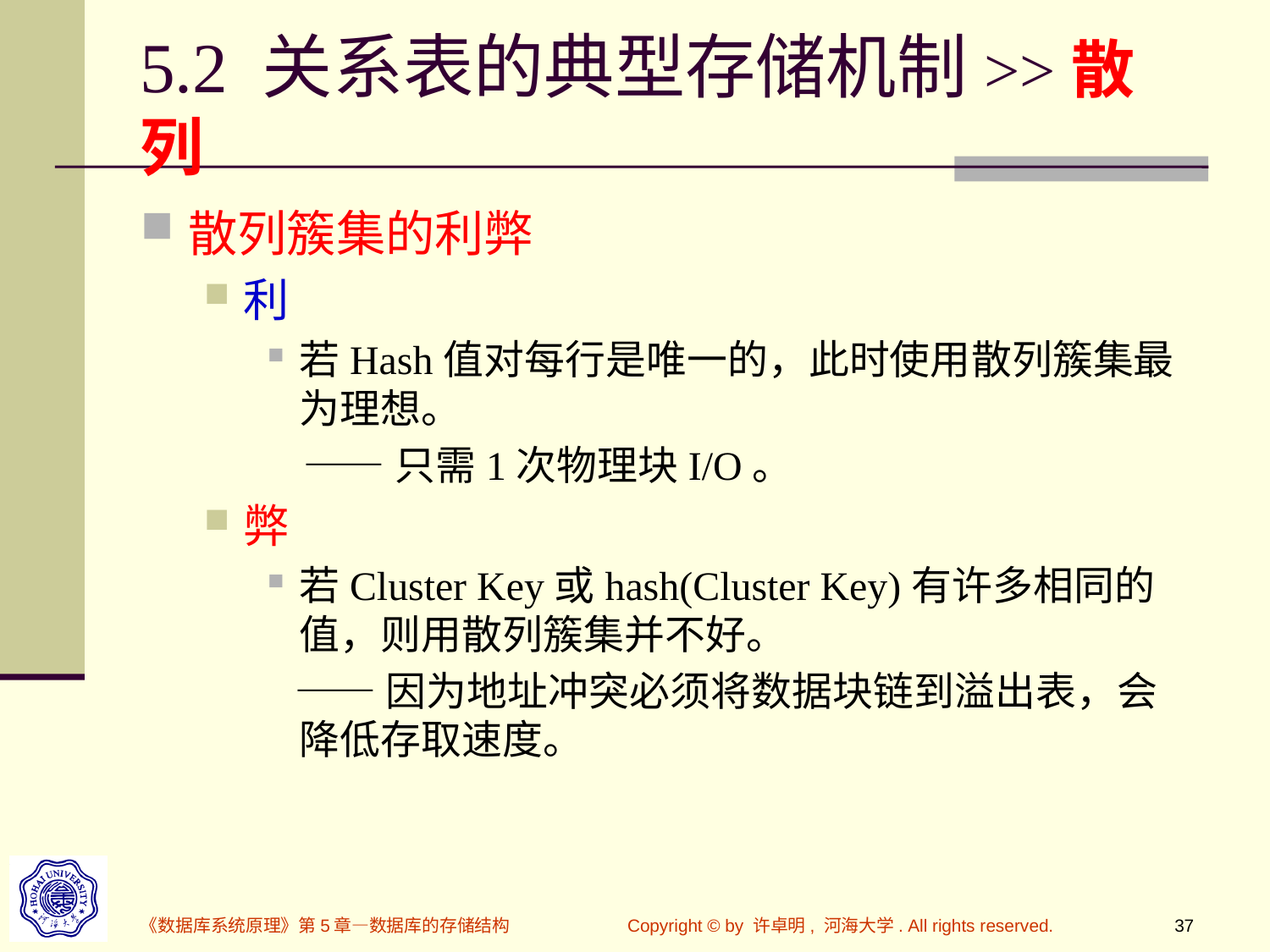

# 5.2 关系表的典型存储机制>>散列
散列簇集的利弊
利
若Hash值对每行是唯一的，此时使用散列簇集最为理想。
    ——只需1次物理块I/O。
弊
若Cluster Key或hash(Cluster Key)有许多相同的值，则用散列簇集并不好。
   ——因为地址冲突必须将数据块链到溢出表，会降低存取速度。
《数据库系统原理》第5章—数据库的存储结构
Copyright © by 许卓明, 河海大学. All rights reserved.
37